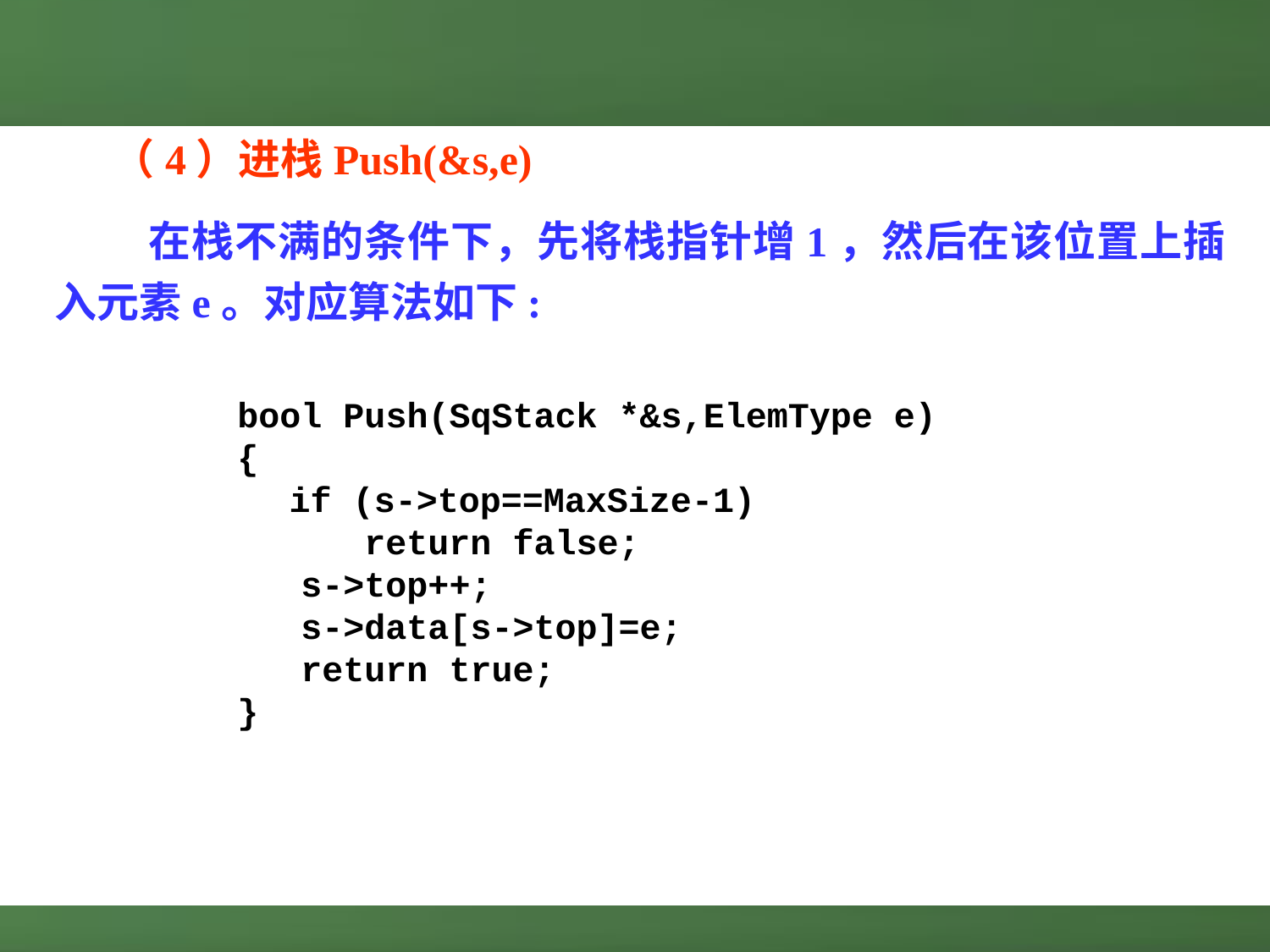

（4）进栈Push(&s,e)
        在栈不满的条件下，先将栈指针增1，然后在该位置上插入元素e。对应算法如下:
bool Push(SqStack *&s,ElemType e)
{
　 if (s->top==MaxSize-1)
	return false;
   s->top++;
   s->data[s->top]=e;
   return true;
}